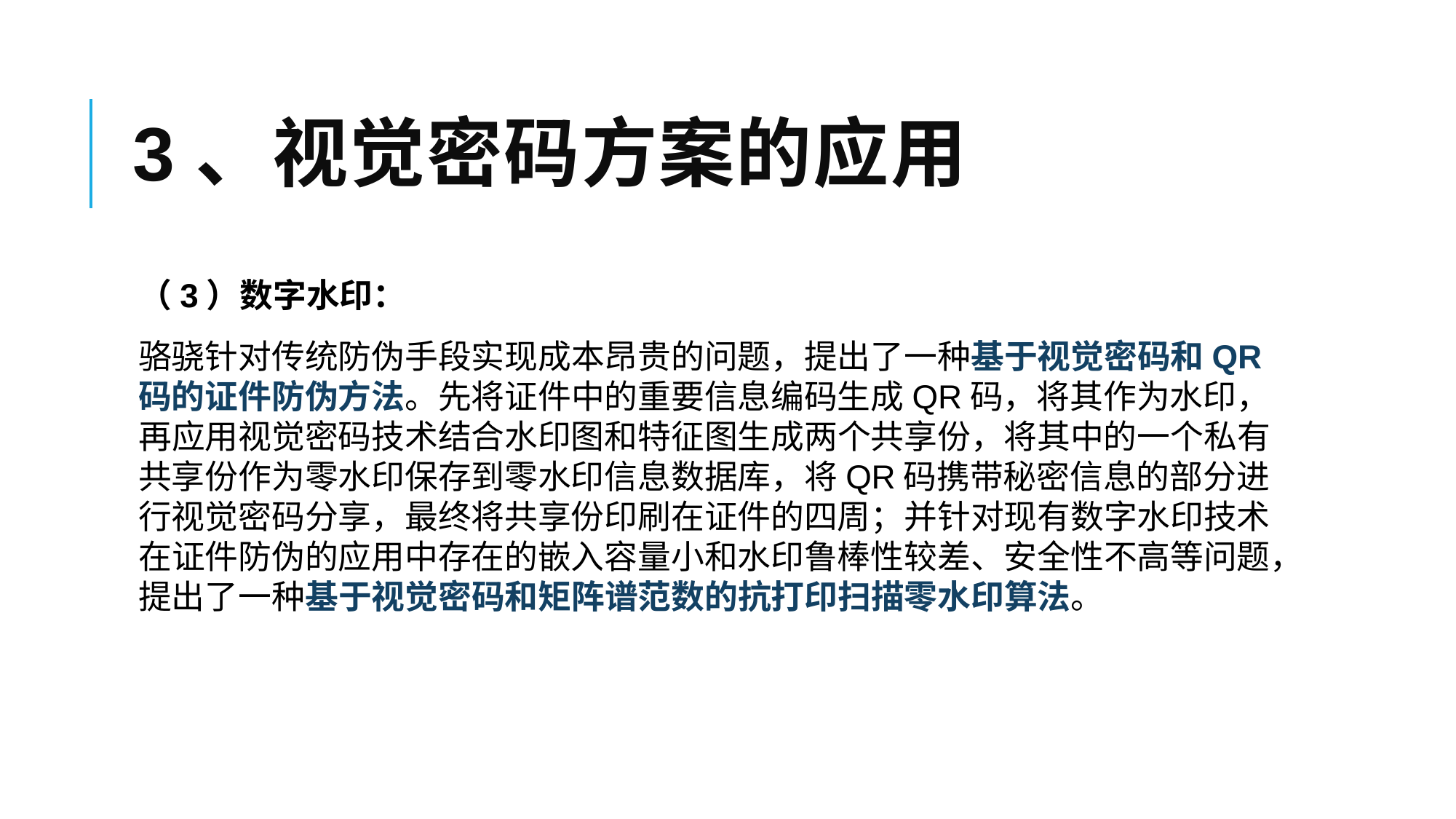

# 3、视觉密码方案的应用
（3）数字水印：
骆骁针对传统防伪手段实现成本昂贵的问题，提出了一种基于视觉密码和QR码的证件防伪方法。先将证件中的重要信息编码生成QR码，将其作为水印，再应用视觉密码技术结合水印图和特征图生成两个共享份，将其中的一个私有共享份作为零水印保存到零水印信息数据库，将QR码携带秘密信息的部分进行视觉密码分享，最终将共享份印刷在证件的四周；并针对现有数字水印技术在证件防伪的应用中存在的嵌入容量小和水印鲁棒性较差、安全性不高等问题，提出了一种基于视觉密码和矩阵谱范数的抗打印扫描零水印算法。